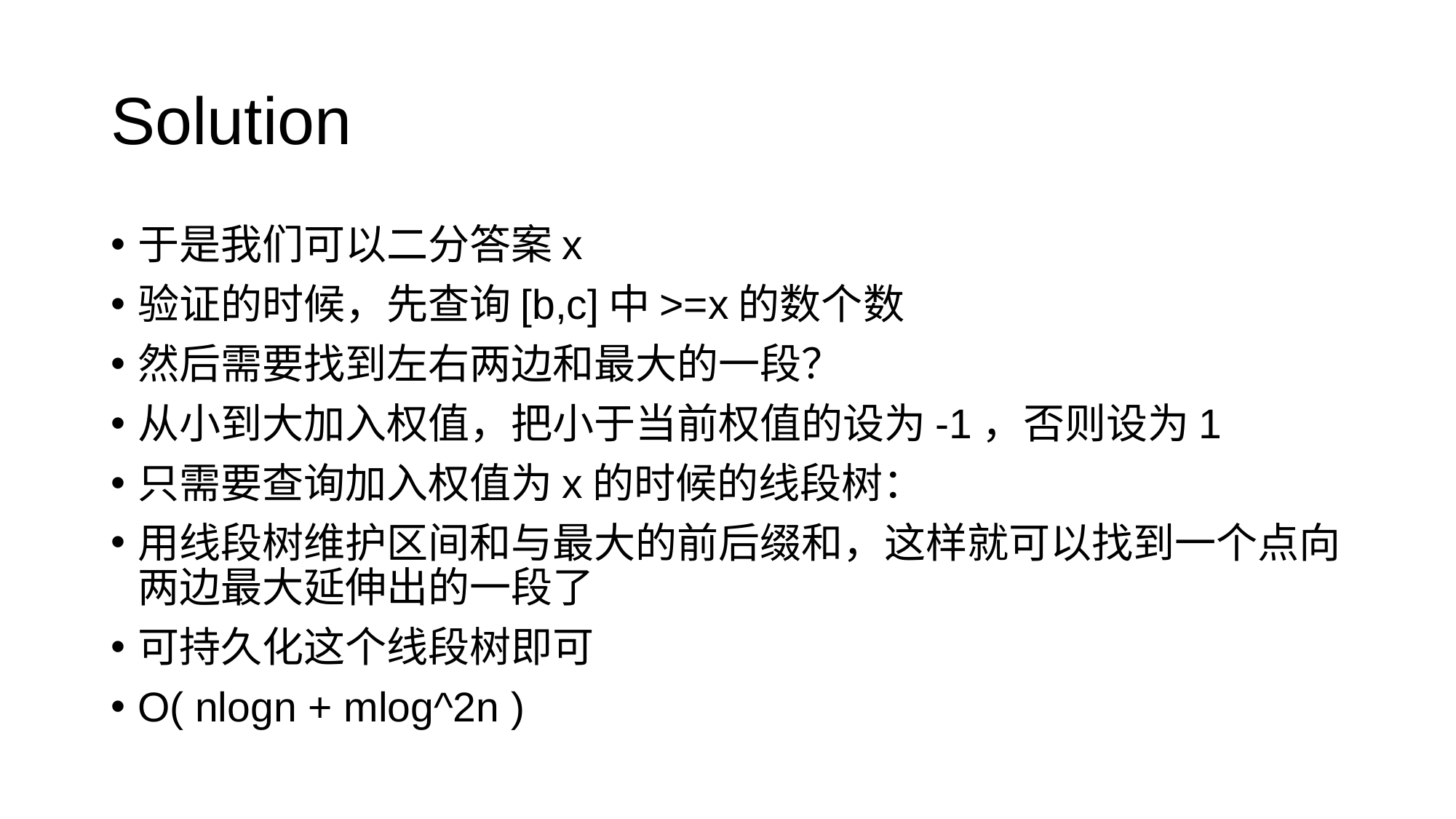

# Solution
于是我们可以二分答案x
验证的时候，先查询[b,c]中>=x的数个数
然后需要找到左右两边和最大的一段？
从小到大加入权值，把小于当前权值的设为-1，否则设为1
只需要查询加入权值为x的时候的线段树：
用线段树维护区间和与最大的前后缀和，这样就可以找到一个点向两边最大延伸出的一段了
可持久化这个线段树即可
O( nlogn + mlog^2n )